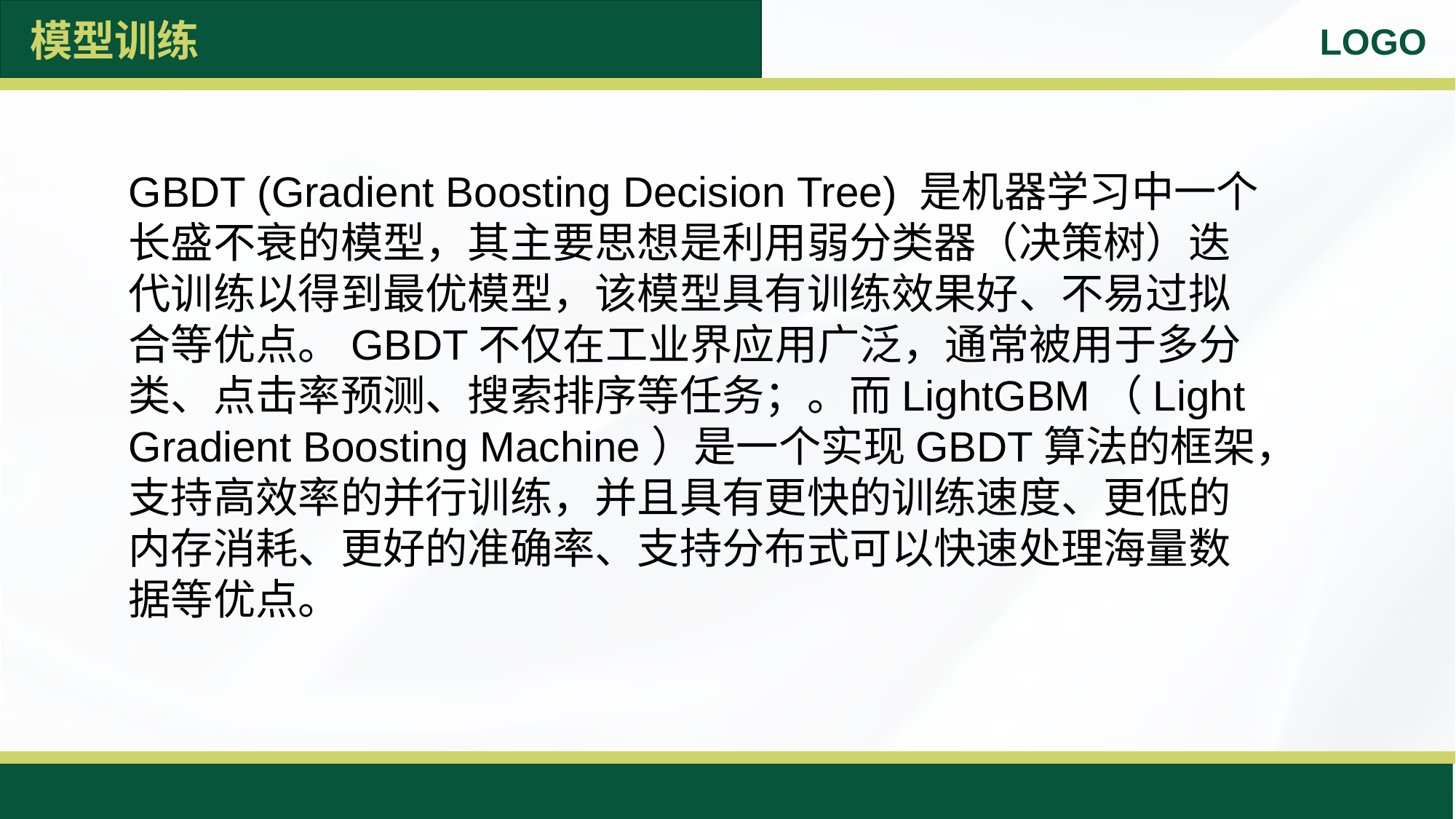

模型训练
GBDT (Gradient Boosting Decision Tree) 是机器学习中一个长盛不衰的模型，其主要思想是利用弱分类器（决策树）迭代训练以得到最优模型，该模型具有训练效果好、不易过拟合等优点。GBDT不仅在工业界应用广泛，通常被用于多分类、点击率预测、搜索排序等任务；。而LightGBM（Light Gradient Boosting Machine）是一个实现GBDT算法的框架，支持高效率的并行训练，并且具有更快的训练速度、更低的内存消耗、更好的准确率、支持分布式可以快速处理海量数据等优点。